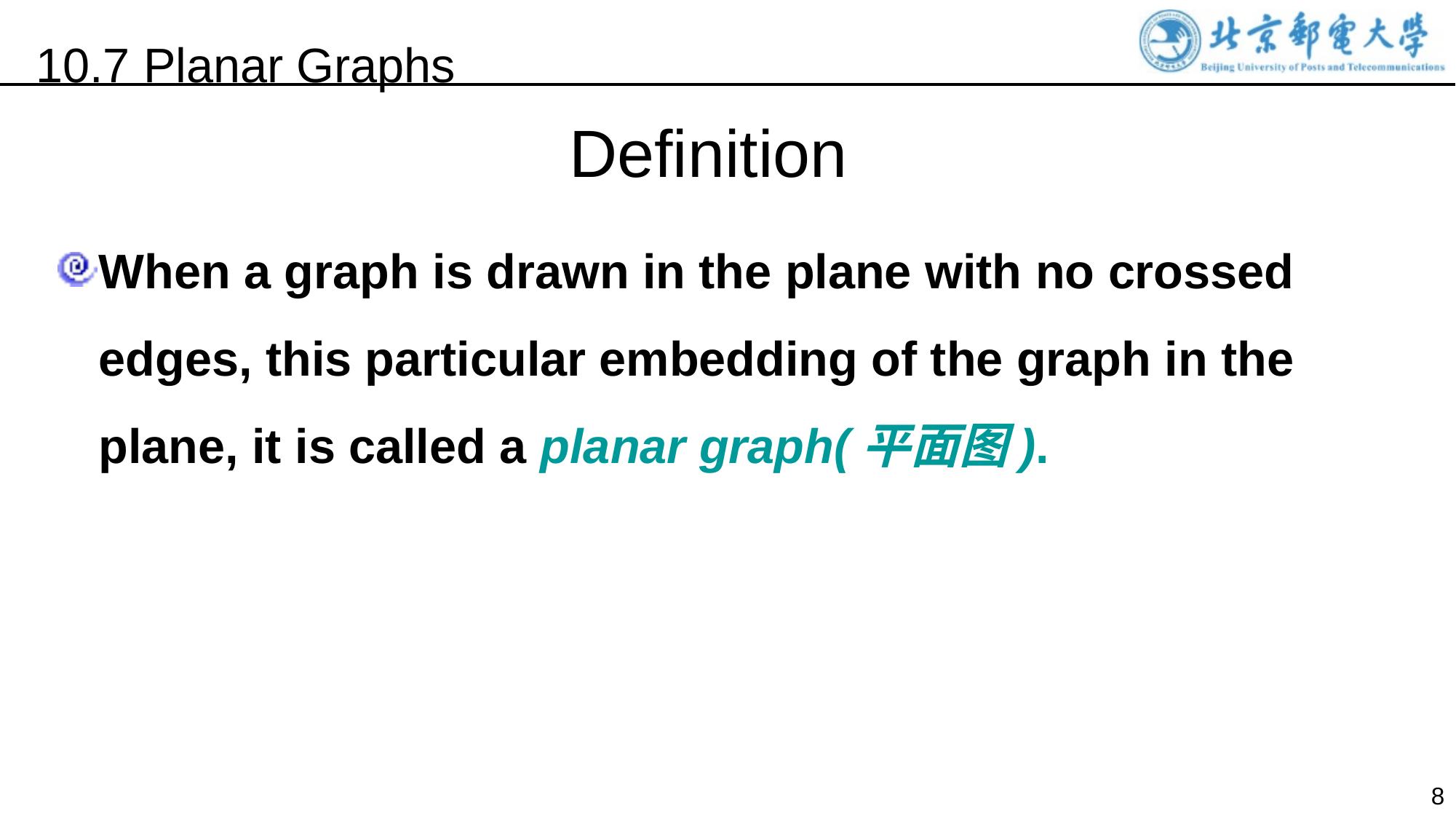

10.7 Planar Graphs
Definition
When a graph is drawn in the plane with no crossed edges, this particular embedding of the graph in the plane, it is called a planar graph(平面图).